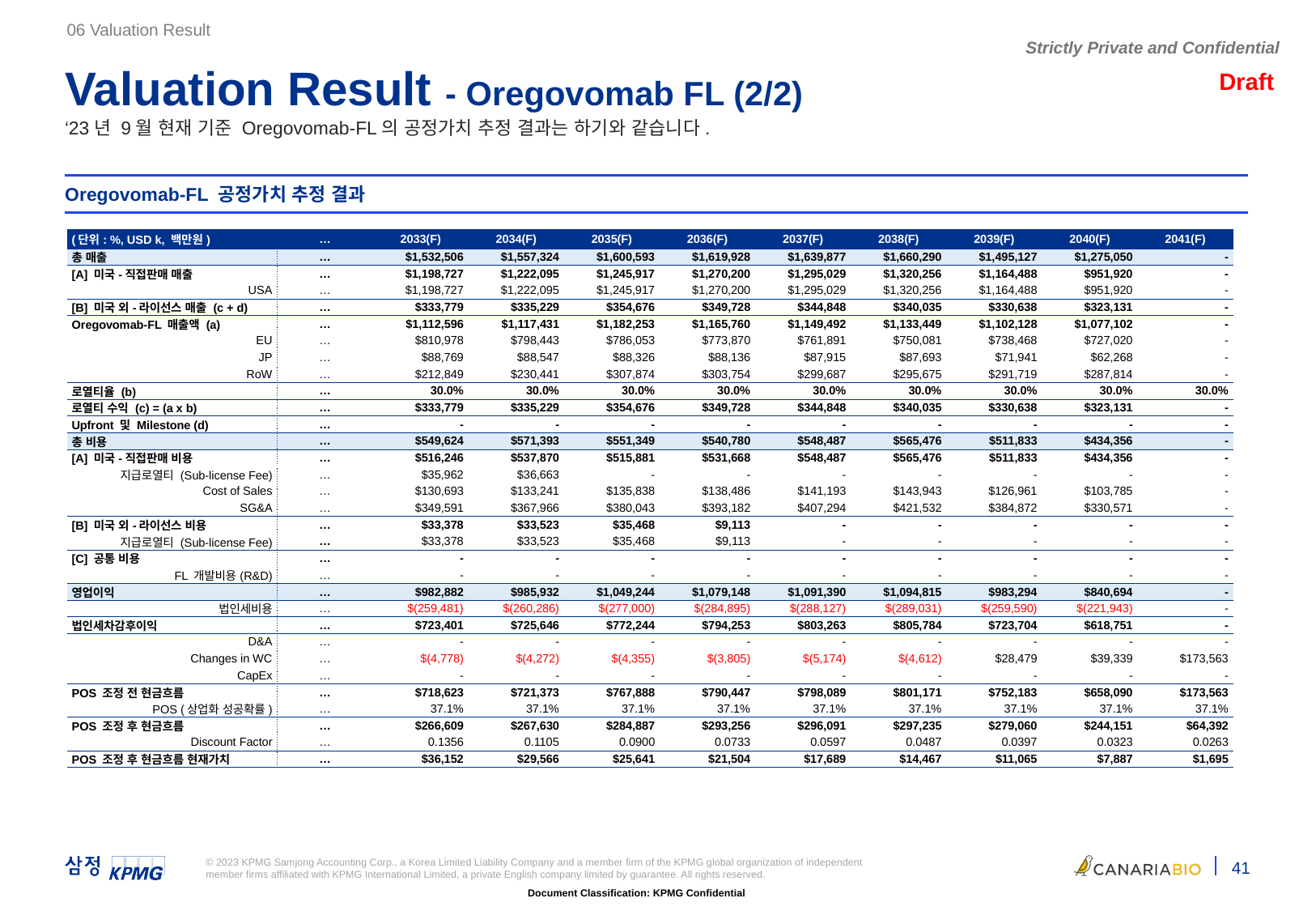

06 Valuation Result

Valuation Result - Oregovomab FL (2/2)
‘23년 9월 현재 기준 Oregovomab-FL의 공정가치 추정 결과는 하기와 같습니다.
Oregovomab-FL 공정가치 추정 결과
| (단위: %, USD k, 백만원) | … | 2033(F) | 2034(F) | 2035(F) | 2036(F) | 2037(F) | 2038(F) | 2039(F) | 2040(F) | 2041(F) |
| --- | --- | --- | --- | --- | --- | --- | --- | --- | --- | --- |
| 총 매출 | … | $1,532,506 | $1,557,324 | $1,600,593 | $1,619,928 | $1,639,877 | $1,660,290 | $1,495,127 | $1,275,050 | - |
| [A] 미국-직접판매 매출 | … | $1,198,727 | $1,222,095 | $1,245,917 | $1,270,200 | $1,295,029 | $1,320,256 | $1,164,488 | $951,920 | - |
| USA | … | $1,198,727 | $1,222,095 | $1,245,917 | $1,270,200 | $1,295,029 | $1,320,256 | $1,164,488 | $951,920 | - |
| [B] 미국 외-라이선스 매출 (c + d) | … | $333,779 | $335,229 | $354,676 | $349,728 | $344,848 | $340,035 | $330,638 | $323,131 | - |
| Oregovomab-FL 매출액 (a) | … | $1,112,596 | $1,117,431 | $1,182,253 | $1,165,760 | $1,149,492 | $1,133,449 | $1,102,128 | $1,077,102 | - |
| EU | … | $810,978 | $798,443 | $786,053 | $773,870 | $761,891 | $750,081 | $738,468 | $727,020 | - |
| JP | … | $88,769 | $88,547 | $88,326 | $88,136 | $87,915 | $87,693 | $71,941 | $62,268 | - |
| RoW | … | $212,849 | $230,441 | $307,874 | $303,754 | $299,687 | $295,675 | $291,719 | $287,814 | - |
| 로열티율 (b) | … | 30.0% | 30.0% | 30.0% | 30.0% | 30.0% | 30.0% | 30.0% | 30.0% | 30.0% |
| 로열티 수익 (c) = (a x b) | … | $333,779 | $335,229 | $354,676 | $349,728 | $344,848 | $340,035 | $330,638 | $323,131 | - |
| Upfront 및 Milestone (d) | … | - | - | - | - | - | - | - | - | - |
| 총 비용 | … | $549,624 | $571,393 | $551,349 | $540,780 | $548,487 | $565,476 | $511,833 | $434,356 | - |
| [A] 미국-직접판매 비용 | … | $516,246 | $537,870 | $515,881 | $531,668 | $548,487 | $565,476 | $511,833 | $434,356 | - |
| 지급로열티 (Sub-license Fee) | … | $35,962 | $36,663 | - | - | - | - | - | - | - |
| Cost of Sales | … | $130,693 | $133,241 | $135,838 | $138,486 | $141,193 | $143,943 | $126,961 | $103,785 | - |
| SG&A | … | $349,591 | $367,966 | $380,043 | $393,182 | $407,294 | $421,532 | $384,872 | $330,571 | - |
| [B] 미국 외-라이선스 비용 | … | $33,378 | $33,523 | $35,468 | $9,113 | - | - | - | - | - |
| 지급로열티 (Sub-license Fee) | … | $33,378 | $33,523 | $35,468 | $9,113 | - | - | - | - | - |
| [C] 공통 비용 | … | - | - | - | - | - | - | - | - | - |
| FL 개발비용(R&D) | … | - | - | - | - | - | - | - | - | - |
| 영업이익 | … | $982,882 | $985,932 | $1,049,244 | $1,079,148 | $1,091,390 | $1,094,815 | $983,294 | $840,694 | - |
| 법인세비용 | … | $(259,481) | $(260,286) | $(277,000) | $(284,895) | $(288,127) | $(289,031) | $(259,590) | $(221,943) | - |
| 법인세차감후이익 | … | $723,401 | $725,646 | $772,244 | $794,253 | $803,263 | $805,784 | $723,704 | $618,751 | - |
| D&A | … | - | - | - | - | - | - | - | - | - |
| Changes in WC | … | $(4,778) | $(4,272) | $(4,355) | $(3,805) | $(5,174) | $(4,612) | $28,479 | $39,339 | $173,563 |
| CapEx | … | - | - | - | - | - | - | - | - | - |
| POS 조정 전 현금흐름 | … | $718,623 | $721,373 | $767,888 | $790,447 | $798,089 | $801,171 | $752,183 | $658,090 | $173,563 |
| POS (상업화 성공확률) | … | 37.1% | 37.1% | 37.1% | 37.1% | 37.1% | 37.1% | 37.1% | 37.1% | 37.1% |
| POS 조정 후 현금흐름 | … | $266,609 | $267,630 | $284,887 | $293,256 | $296,091 | $297,235 | $279,060 | $244,151 | $64,392 |
| Discount Factor | … | 0.1356 | 0.1105 | 0.0900 | 0.0733 | 0.0597 | 0.0487 | 0.0397 | 0.0323 | 0.0263 |
| POS 조정 후 현금흐름 현재가치 | … | $36,152 | $29,566 | $25,641 | $21,504 | $17,689 | $14,467 | $11,065 | $7,887 | $1,695 |